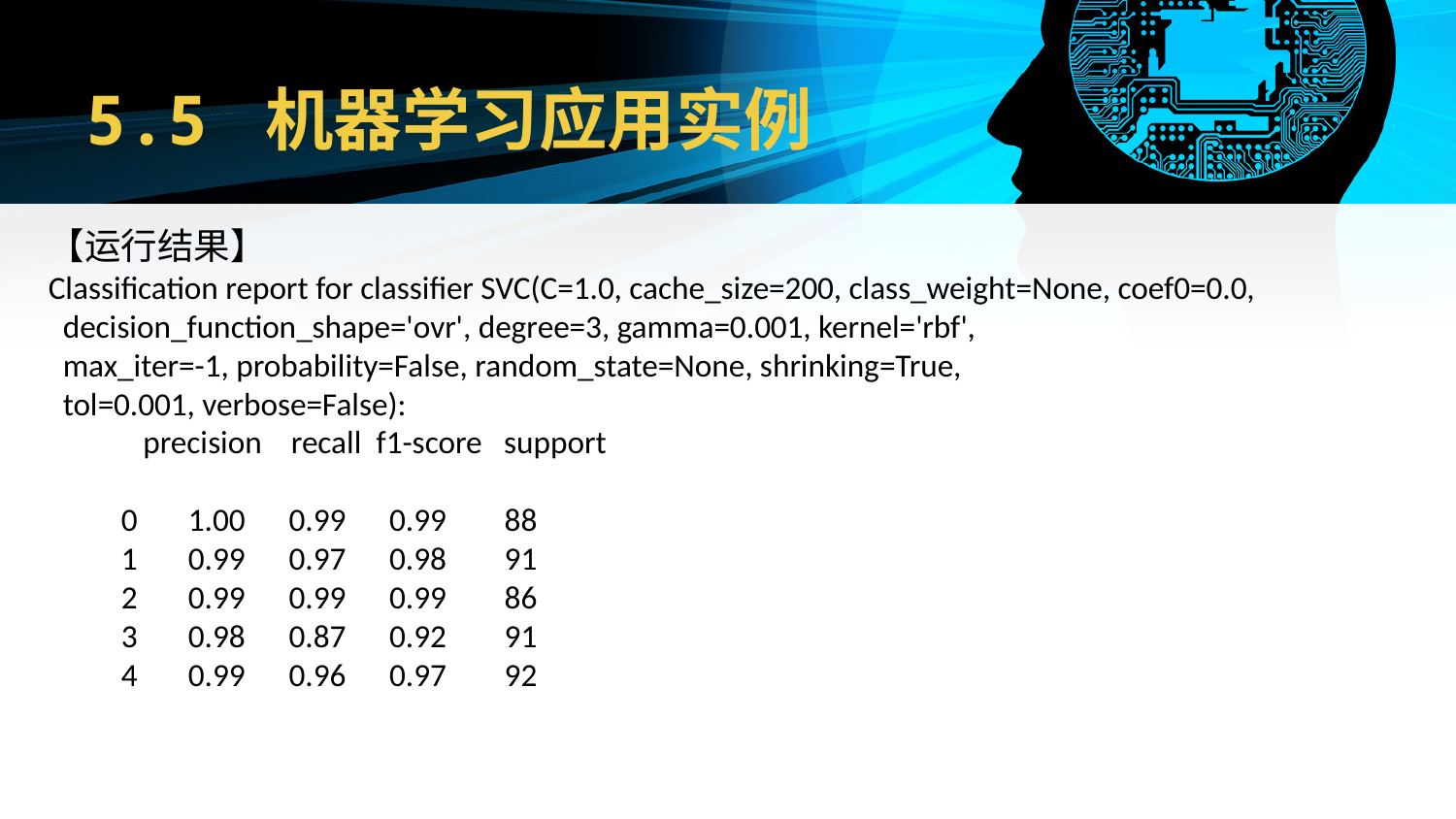

# 5.5 机器学习应用实例
【运行结果】
Classification report for classifier SVC(C=1.0, cache_size=200, class_weight=None, coef0=0.0,
  decision_function_shape='ovr', degree=3, gamma=0.001, kernel='rbf',
  max_iter=-1, probability=False, random_state=None, shrinking=True,
  tol=0.001, verbose=False):
             precision    recall  f1-score   support

          0       1.00      0.99      0.99        88
          1       0.99      0.97      0.98        91
          2       0.99      0.99      0.99        86
          3       0.98      0.87      0.92        91
          4       0.99      0.96      0.97        92